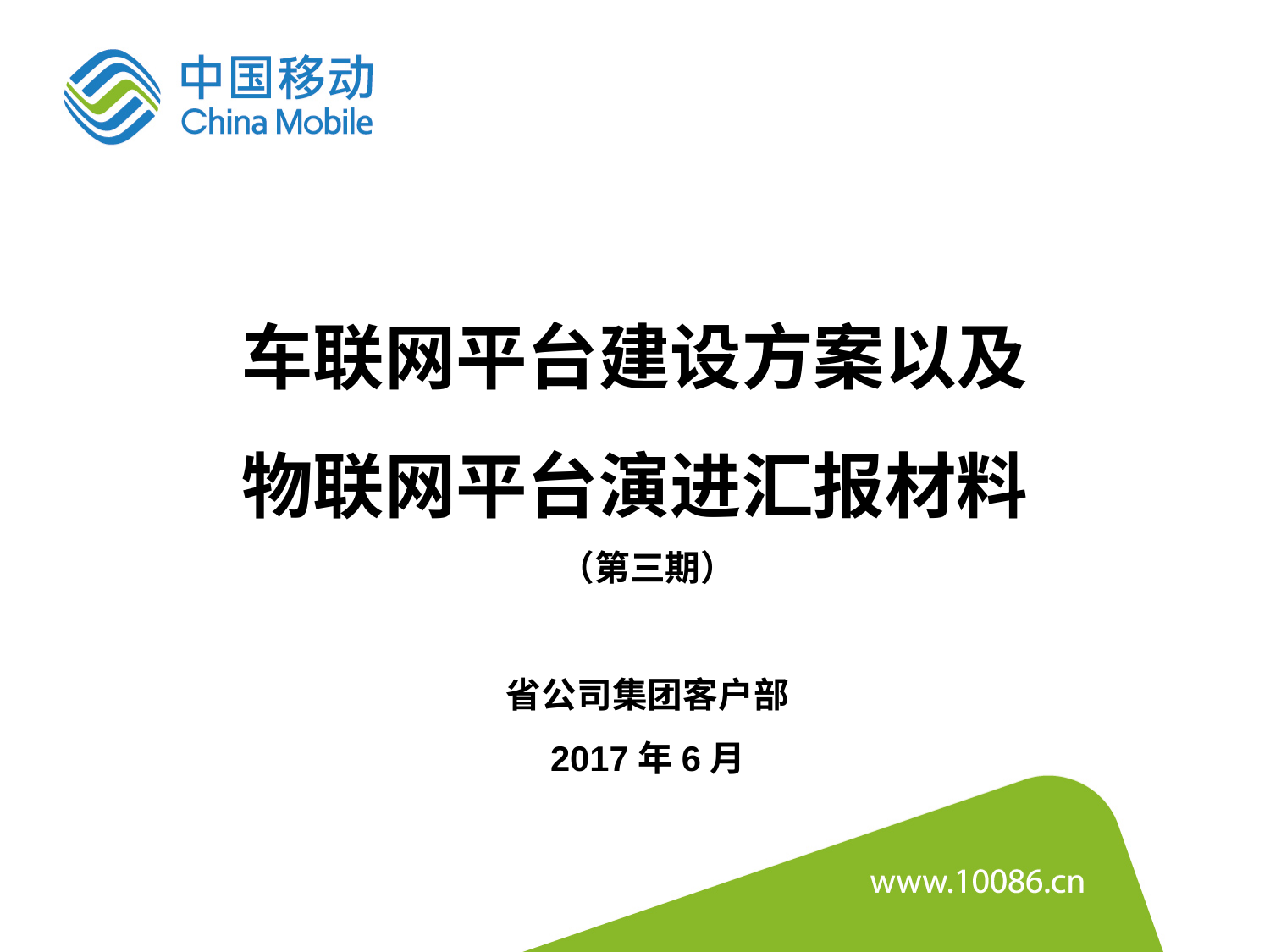

车联网平台建设方案以及
物联网平台演进汇报材料
（第三期）

省公司集团客户部
2017年6月